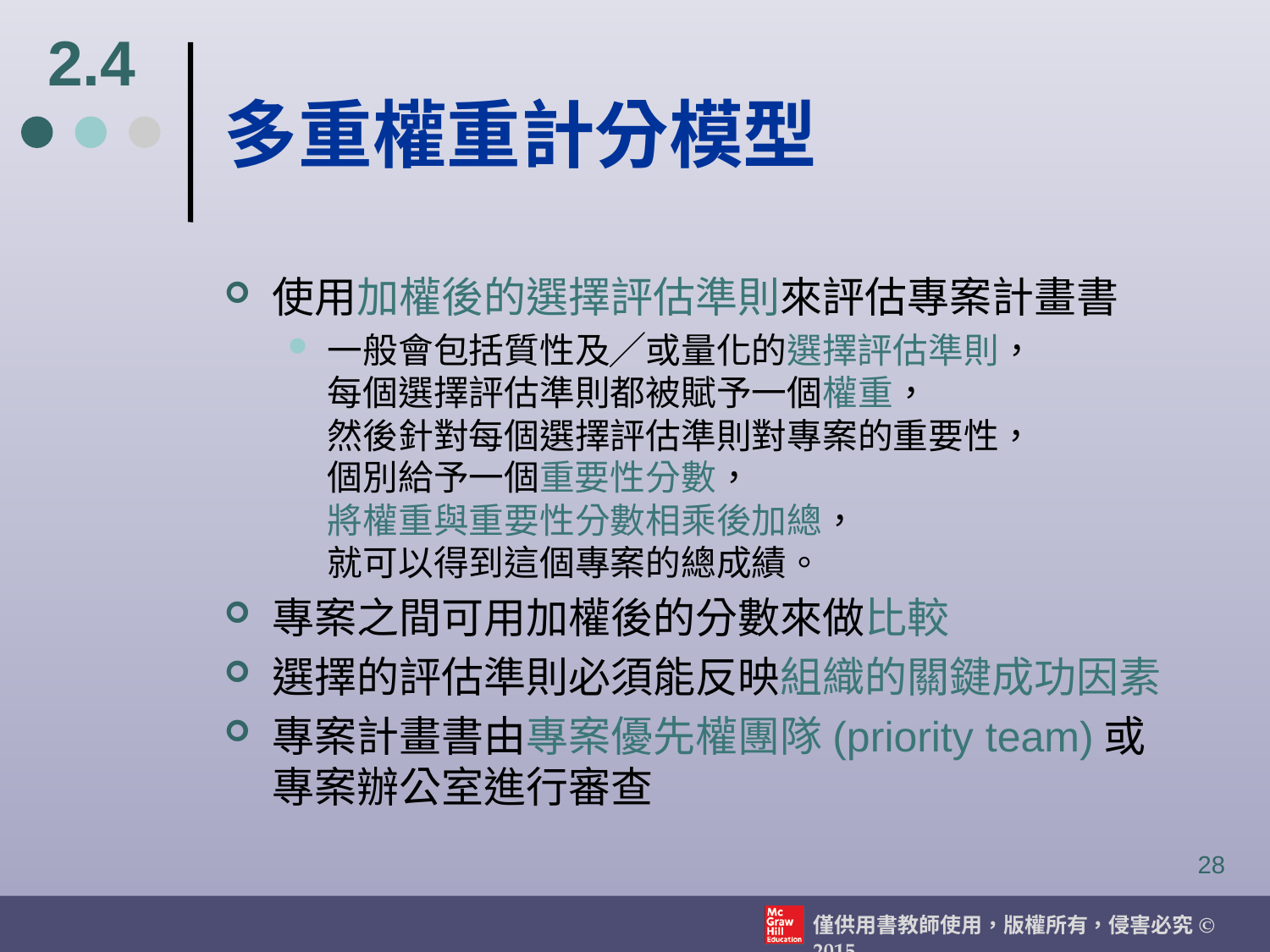

2.4
# 多重權重計分模型
使用加權後的選擇評估準則來評估專案計畫書
一般會包括質性及╱或量化的選擇評估準則，
每個選擇評估準則都被賦予一個權重，
然後針對每個選擇評估準則對專案的重要性，
個別給予一個重要性分數，
將權重與重要性分數相乘後加總，
就可以得到這個專案的總成績。
專案之間可用加權後的分數來做比較
選擇的評估準則必須能反映組織的關鍵成功因素
專案計畫書由專案優先權團隊(priority team)或專案辦公室進行審查
28